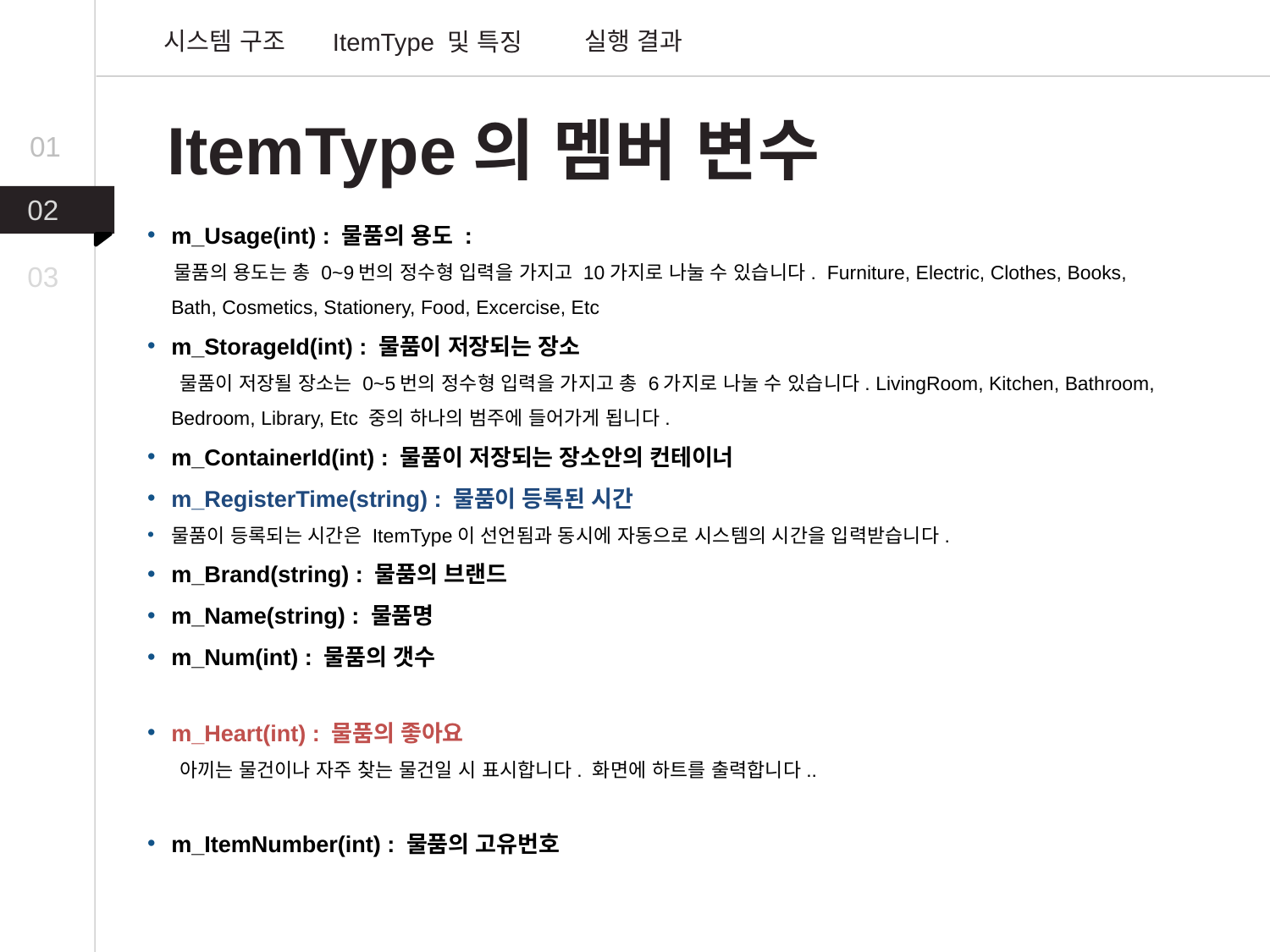

실행 결과
시스템 구조
ItemType 및 특징
ItemType의 멤버 변수
01

02
m_Usage(int) : 물품의 용도 :
    물품의 용도는 총 0~9번의 정수형 입력을 가지고 10가지로 나눌 수 있습니다.  Furniture, Electric, Clothes, Books, Bath, Cosmetics, Stationery, Food, Excercise, Etc
m_StorageId(int) : 물품이 저장되는 장소
     물품이 저장될 장소는 0~5번의 정수형 입력을 가지고 총 6가지로 나눌 수 있습니다. LivingRoom, Kitchen, Bathroom, Bedroom, Library, Etc 중의 하나의 범주에 들어가게 됩니다.
m_ContainerId(int) : 물품이 저장되는 장소안의 컨테이너
m_RegisterTime(string) : 물품이 등록된 시간
물품이 등록되는 시간은 ItemType이 선언됨과 동시에 자동으로 시스템의 시간을 입력받습니다.
m_Brand(string) : 물품의 브랜드
m_Name(string) : 물품명
m_Num(int) : 물품의 갯수

m_Heart(int) : 물품의 좋아요
     아끼는 물건이나 자주 찾는 물건일 시 표시합니다. 화면에 하트를 출력합니다..

m_ItemNumber(int) : 물품의 고유번호

03